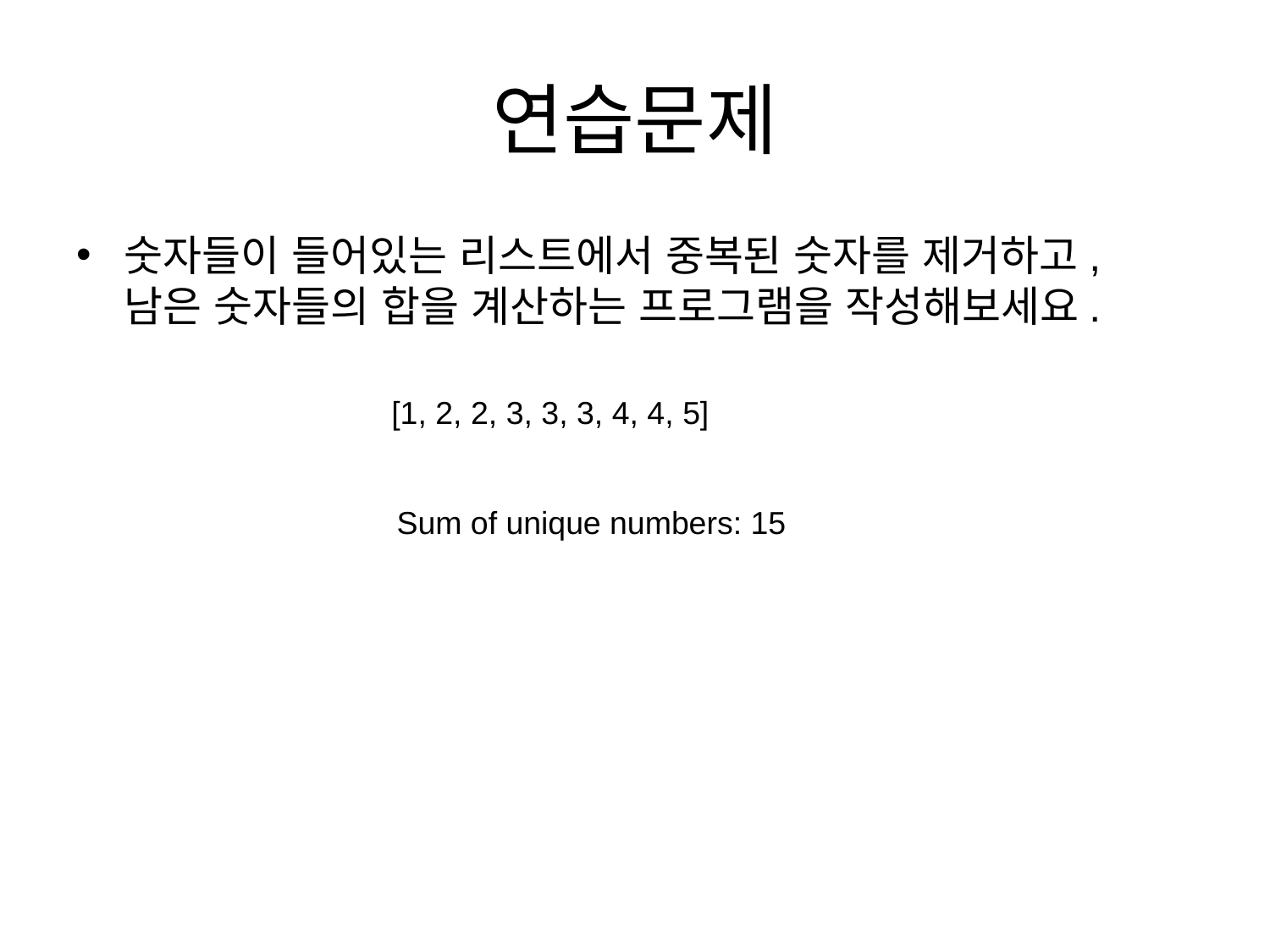

# 연습문제
숫자들이 들어있는 리스트에서 중복된 숫자를 제거하고, 남은 숫자들의 합을 계산하는 프로그램을 작성해보세요.
[1, 2, 2, 3, 3, 3, 4, 4, 5]
Sum of unique numbers: 15